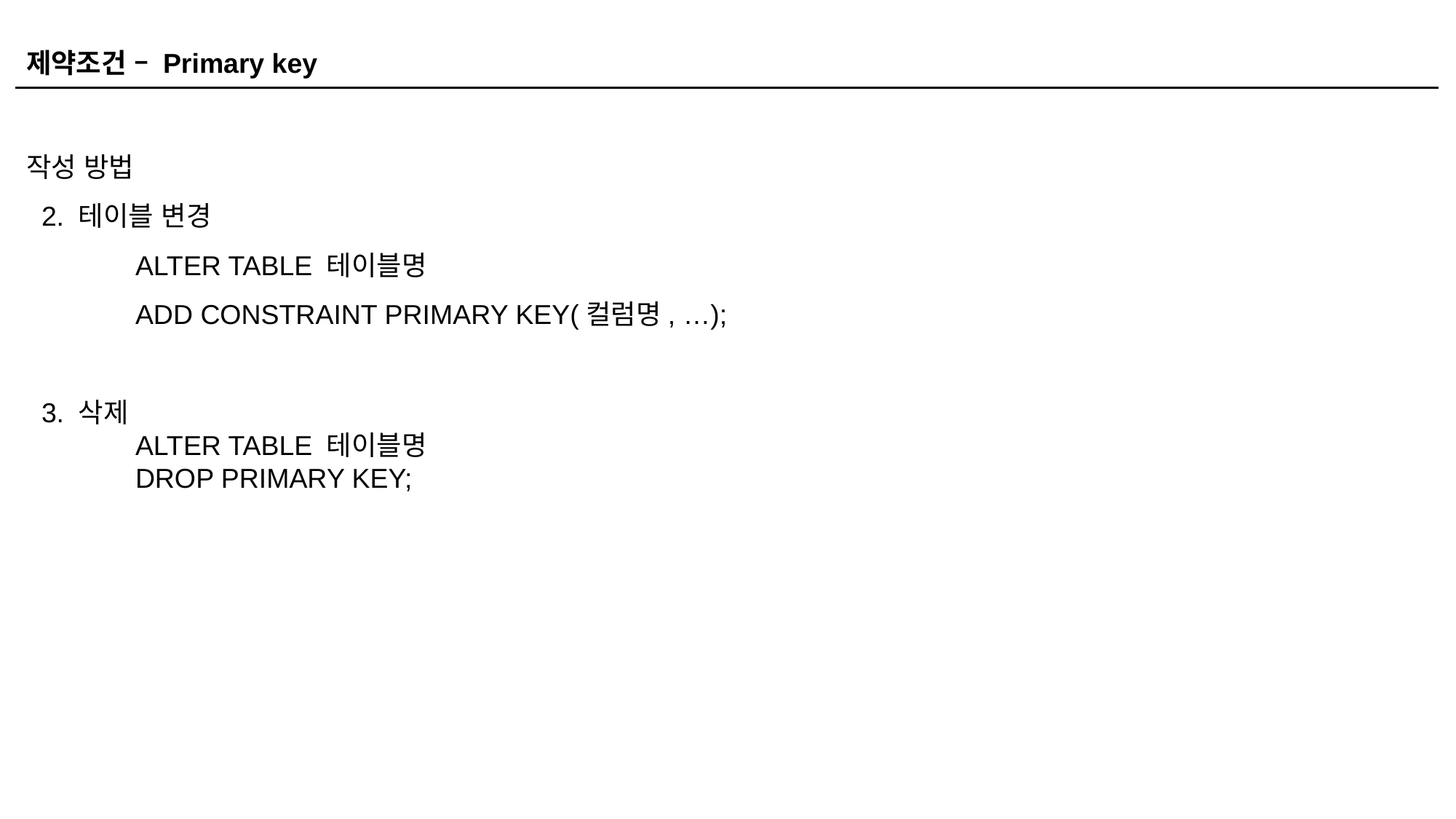

제약조건 – Primary key
작성 방법
  2. 테이블 변경
  	ALTER TABLE 테이블명
  	ADD CONSTRAINT PRIMARY KEY(컬럼명, …);

  3. 삭제
	ALTER TABLE 테이블명
  	DROP PRIMARY KEY;